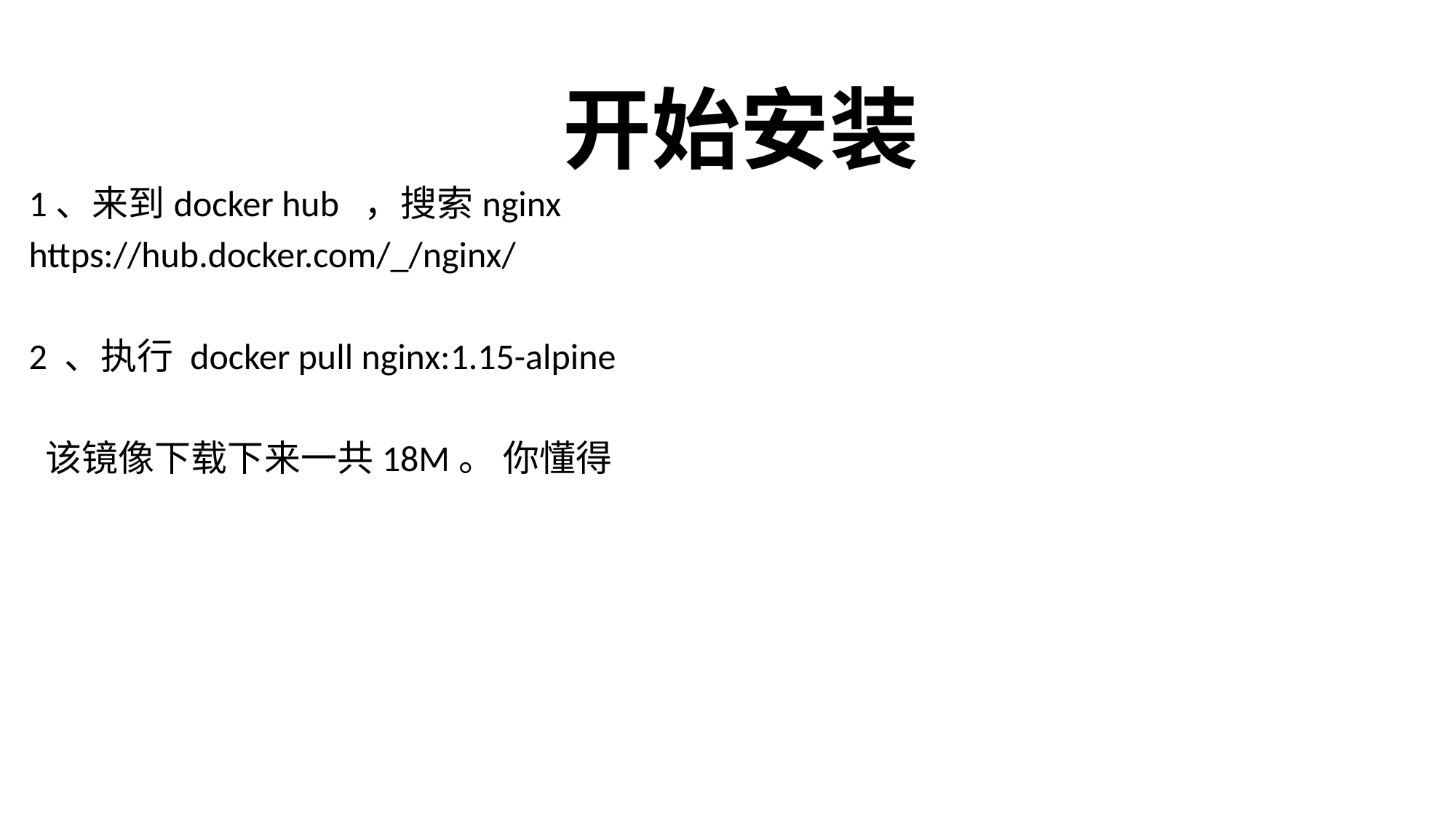

# 开始安装
1、来到docker hub  ，搜索nginx
https://hub.docker.com/_/nginx/

2 、执行 docker pull nginx:1.15-alpine

 该镜像下载下来一共18M。 你懂得